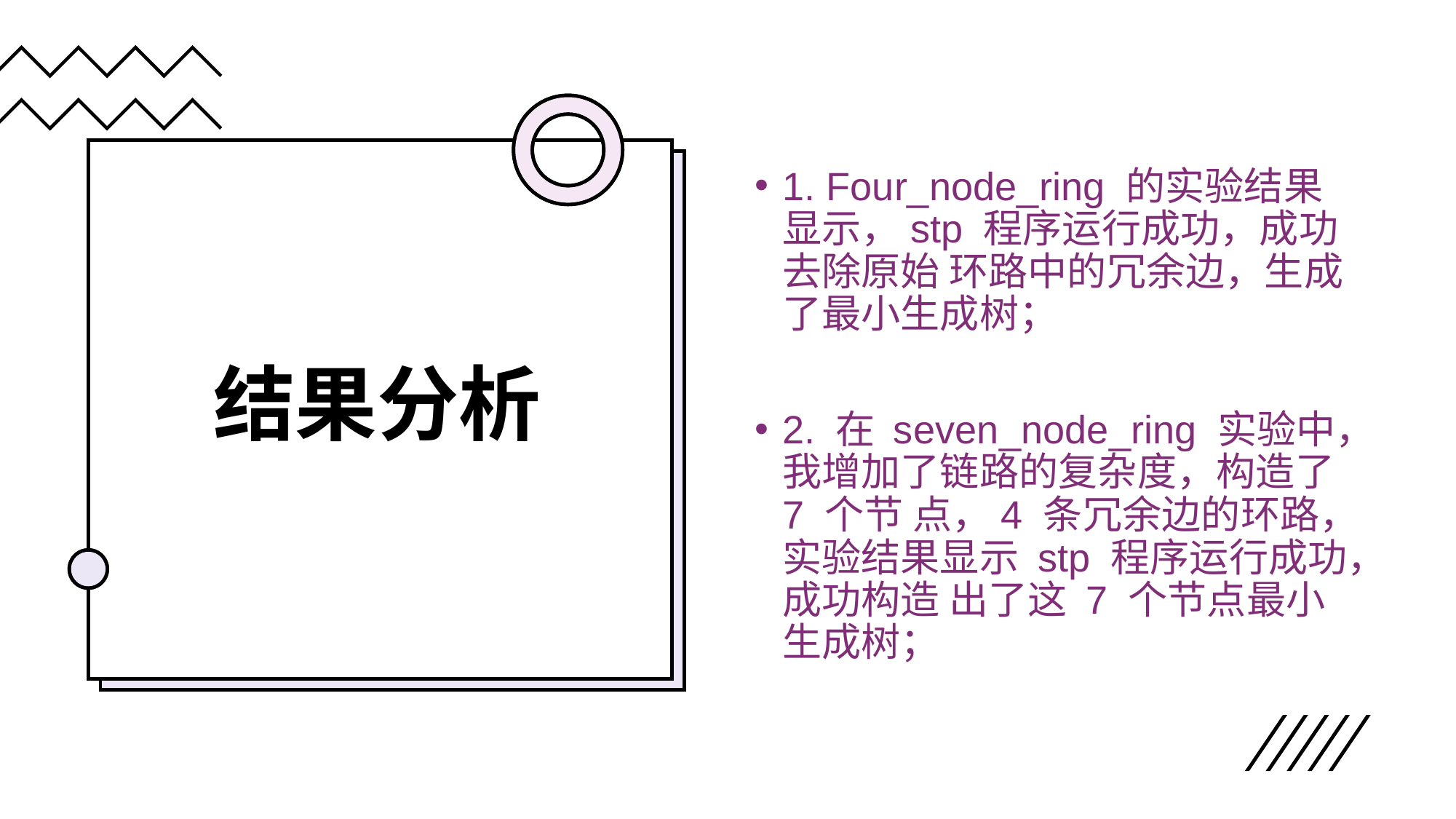

# 结果分析
1. Four_node_ring 的实验结果显示，stp 程序运行成功，成功去除原始 环路中的冗余边，生成了最小生成树；

2. 在 seven_node_ring 实验中，我增加了链路的复杂度，构造了 7 个节 点，4 条冗余边的环路，实验结果显示 stp 程序运行成功，成功构造 出了这 7 个节点最小生成树；